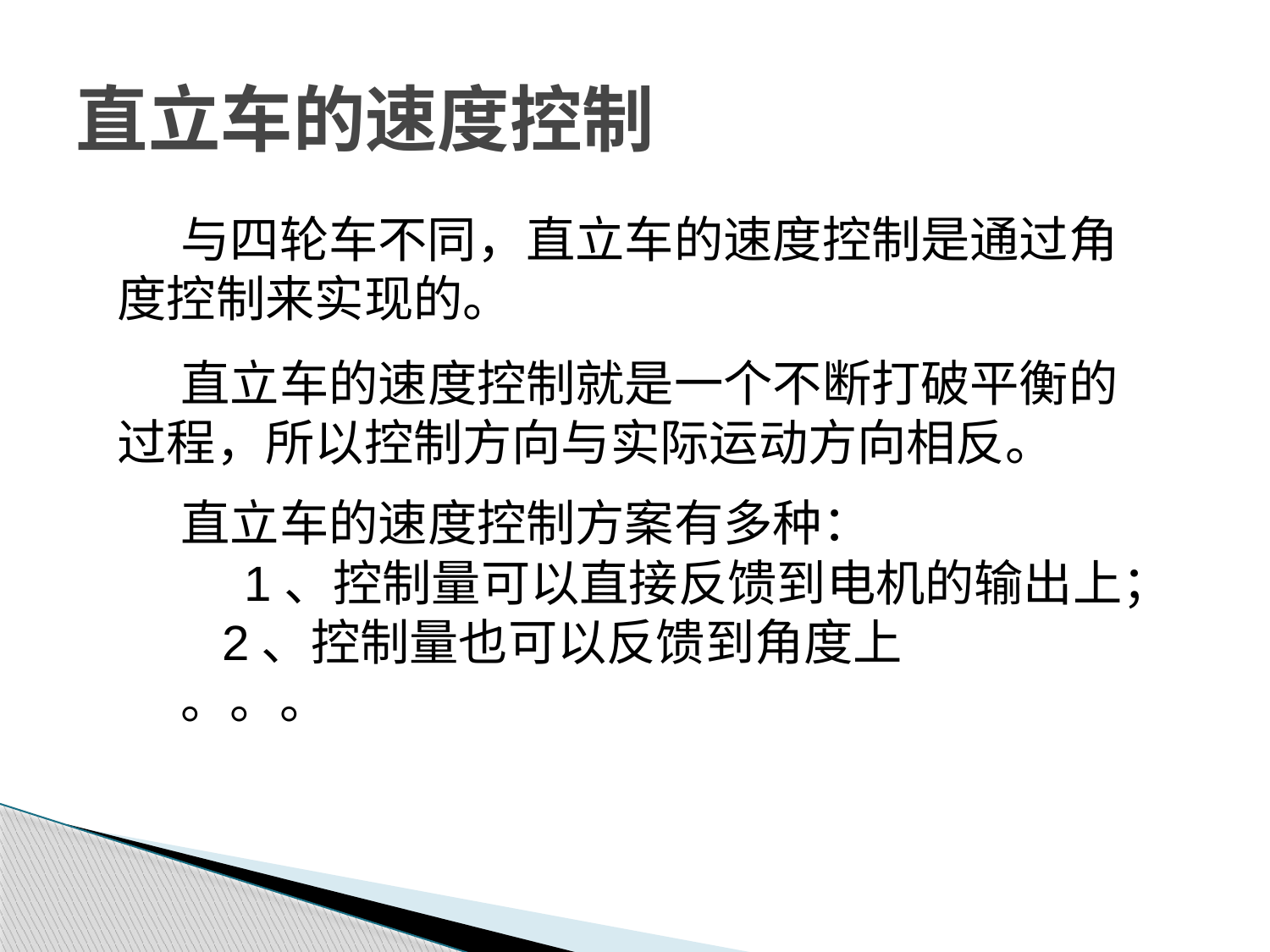

# 直立车的速度控制
与四轮车不同，直立车的速度控制是通过角度控制来实现的。
直立车的速度控制就是一个不断打破平衡的过程，所以控制方向与实际运动方向相反。
直立车的速度控制方案有多种：
	1、控制量可以直接反馈到电机的输出上；
   2、控制量也可以反馈到角度上
。。。